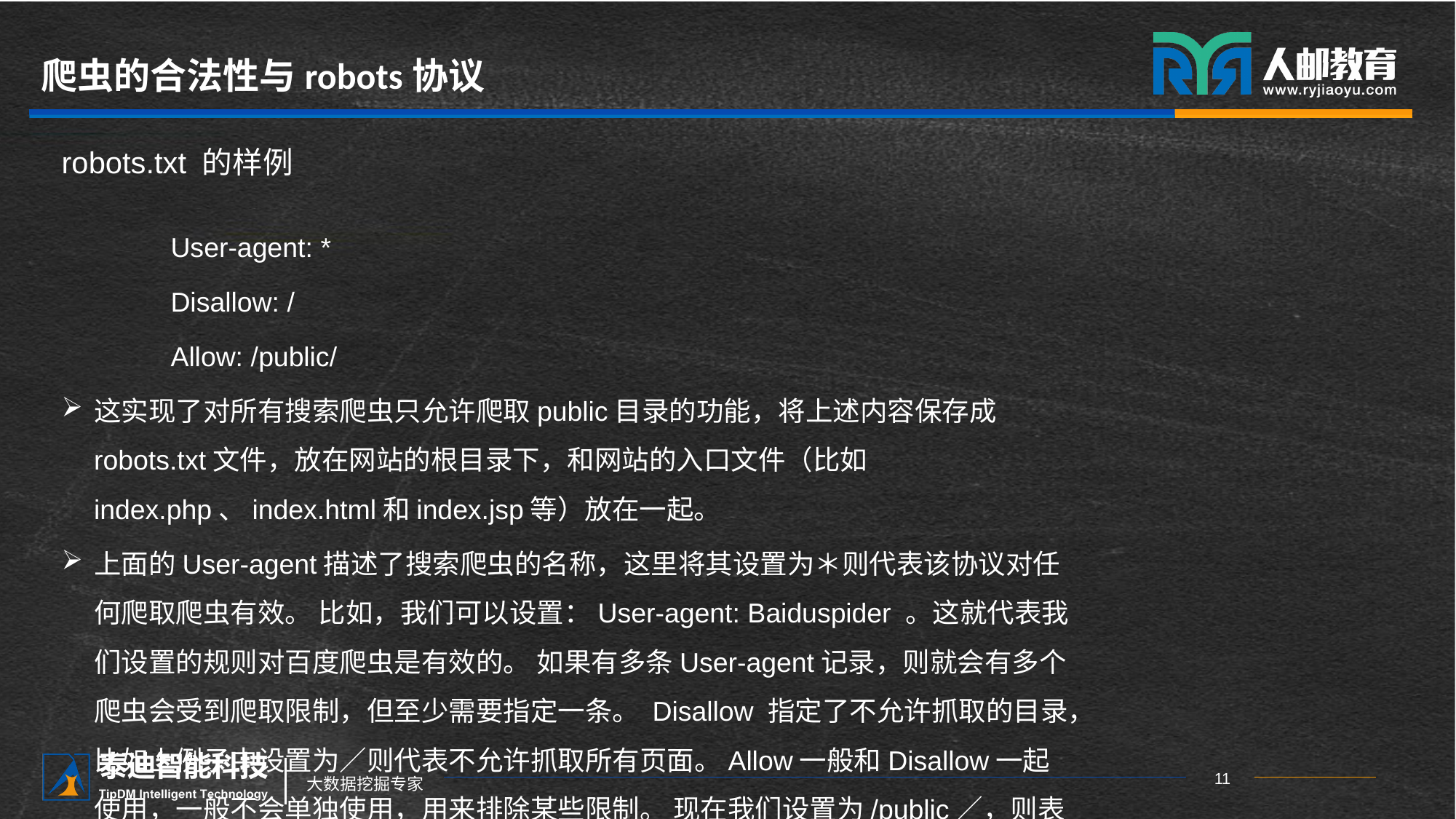

# 爬虫的合法性与robots协议
robots.txt 的样例
	User-agent: *
	Disallow: /
	Allow: /public/
这实现了对所有搜索爬虫只允许爬取public目录的功能，将上述内容保存成robots.txt文件，放在网站的根目录下，和网站的入口文件（比如index.php、index.html和index.jsp等）放在一起。
上面的User-agent描述了搜索爬虫的名称，这里将其设置为＊则代表该协议对任何爬取爬虫有效。 比如，我们可以设置：User-agent: Baiduspider 。这就代表我们设置的规则对百度爬虫是有效的。 如果有多条User-agent记录，则就会有多个爬虫会受到爬取限制，但至少需要指定一条。 Disallow 指定了不允许抓取的目录，比如上例子中设置为／则代表不允许抓取所有页面。Allow一般和Disallow一起使用，一般不会单独使用，用来排除某些限制。 现在我们设置为/public／，则表示所有页面不允许抓取，但可以抓取public目录。